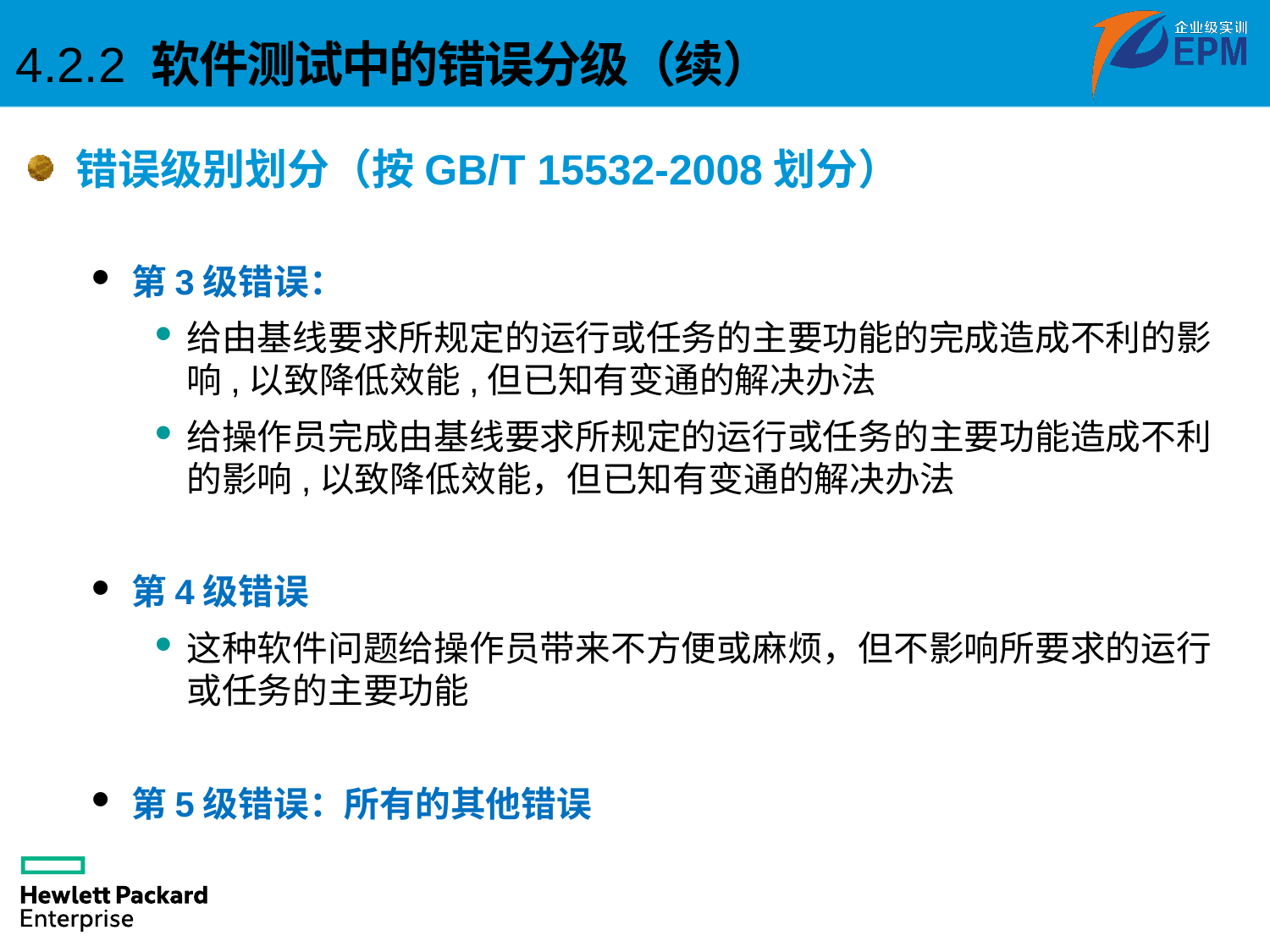

4.2.2 软件测试中的错误分级（续）
错误级别划分（按GB/T 15532-2008划分）

第3级错误：
给由基线要求所规定的运行或任务的主要功能的完成造成不利的影响,以致降低效能,但已知有变通的解决办法
给操作员完成由基线要求所规定的运行或任务的主要功能造成不利的影响,以致降低效能，但已知有变通的解决办法

第4级错误
这种软件问题给操作员带来不方便或麻烦，但不影响所要求的运行或任务的主要功能

第5级错误：所有的其他错误